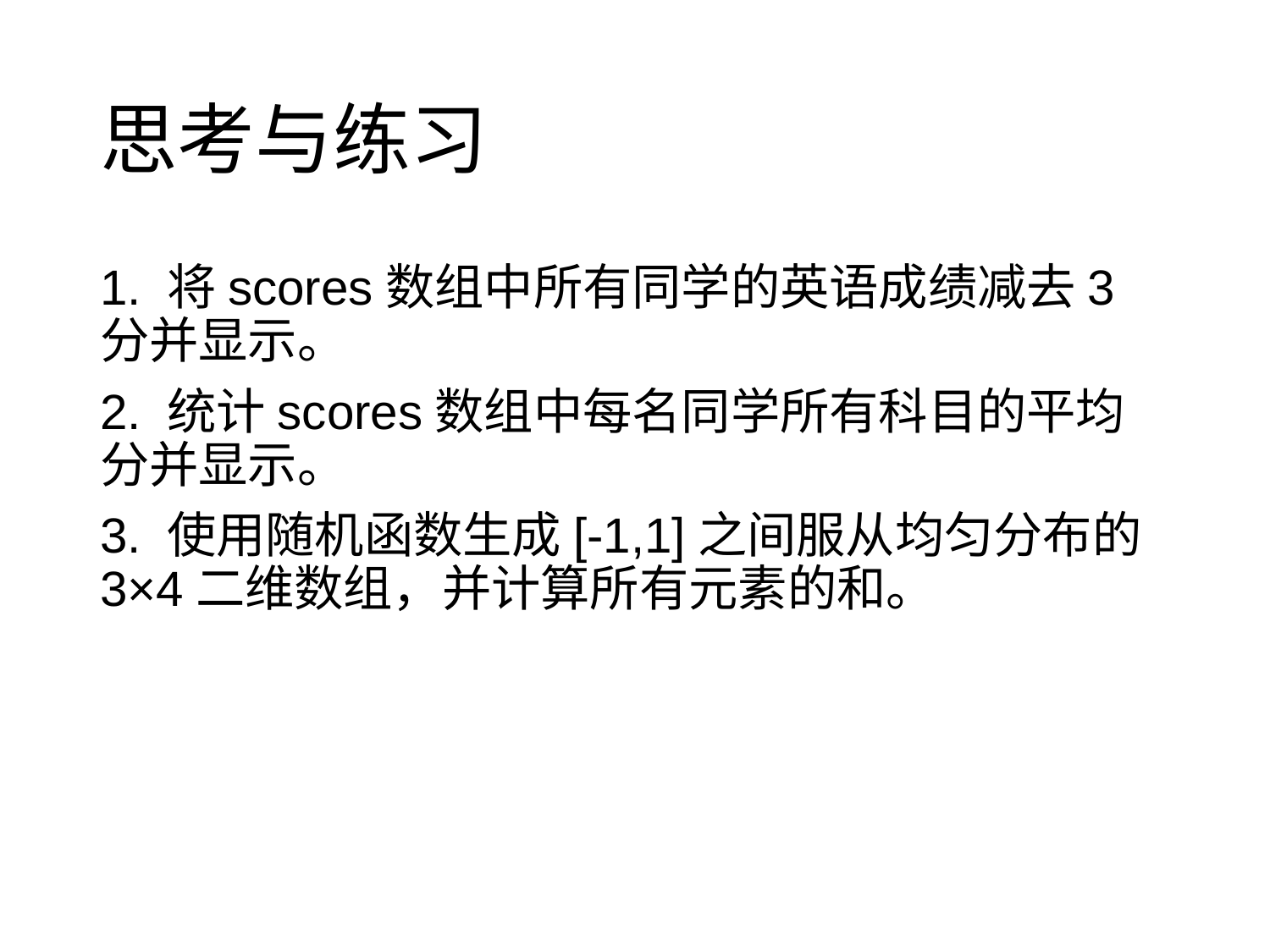

# 思考与练习
1. 将scores数组中所有同学的英语成绩减去3分并显示。
2. 统计scores数组中每名同学所有科目的平均分并显示。
3. 使用随机函数生成[-1,1]之间服从均匀分布的3×4二维数组，并计算所有元素的和。